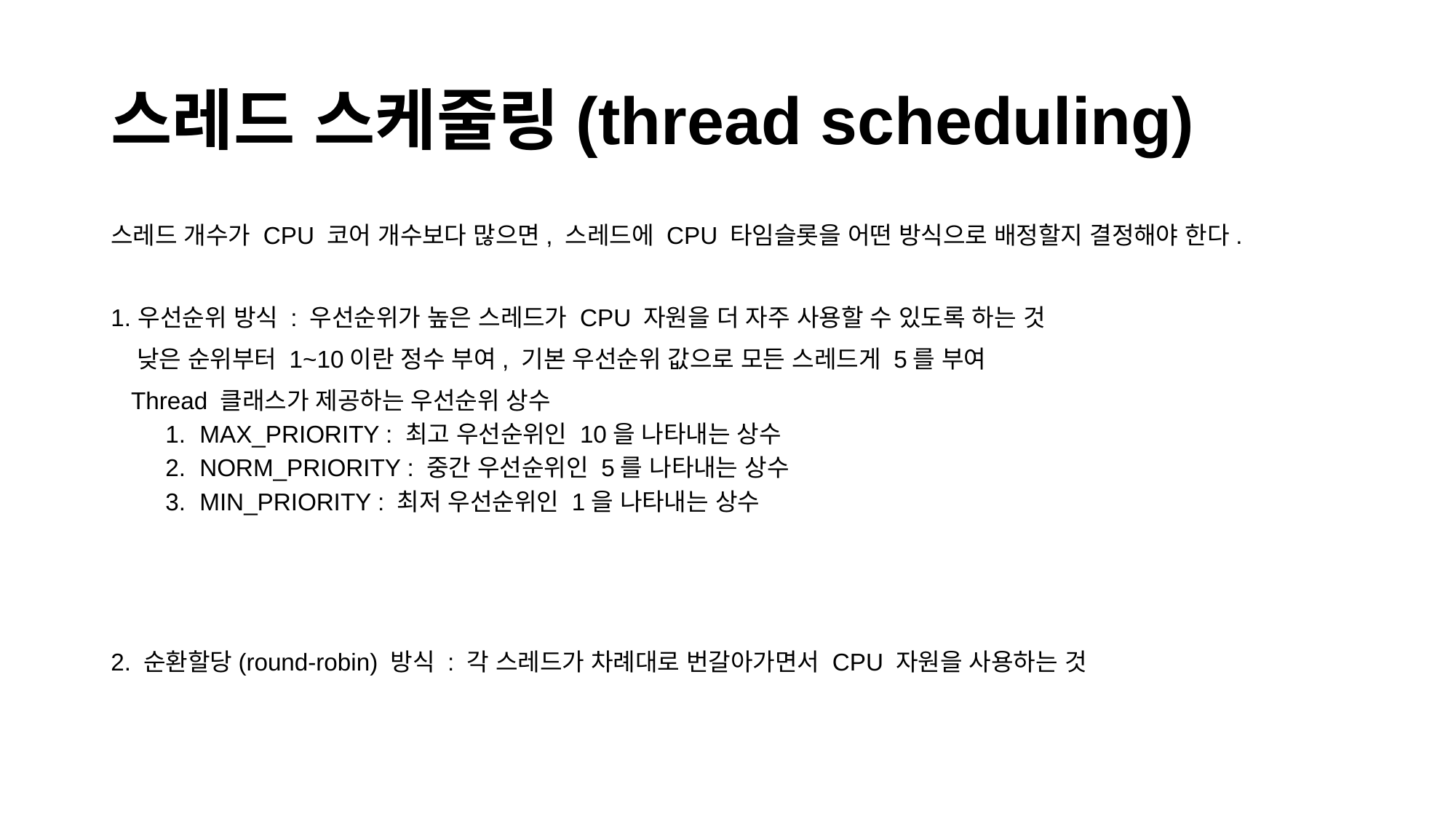

# 스레드 스케줄링(thread scheduling)
스레드 개수가 CPU 코어 개수보다 많으면, 스레드에 CPU 타임슬롯을 어떤 방식으로 배정할지 결정해야 한다.

우선순위 방식 : 우선순위가 높은 스레드가 CPU 자원을 더 자주 사용할 수 있도록 하는 것
   낮은 순위부터 1~10이란 정수 부여, 기본 우선순위 값으로 모든 스레드게 5를 부여
   Thread 클래스가 제공하는 우선순위 상수
MAX_PRIORITY : 최고 우선순위인 10을 나타내는 상수
NORM_PRIORITY : 중간 우선순위인 5를 나타내는 상수
MIN_PRIORITY : 최저 우선순위인 1을 나타내는 상수

2. 순환할당(round-robin) 방식 : 각 스레드가 차례대로 번갈아가면서 CPU 자원을 사용하는 것